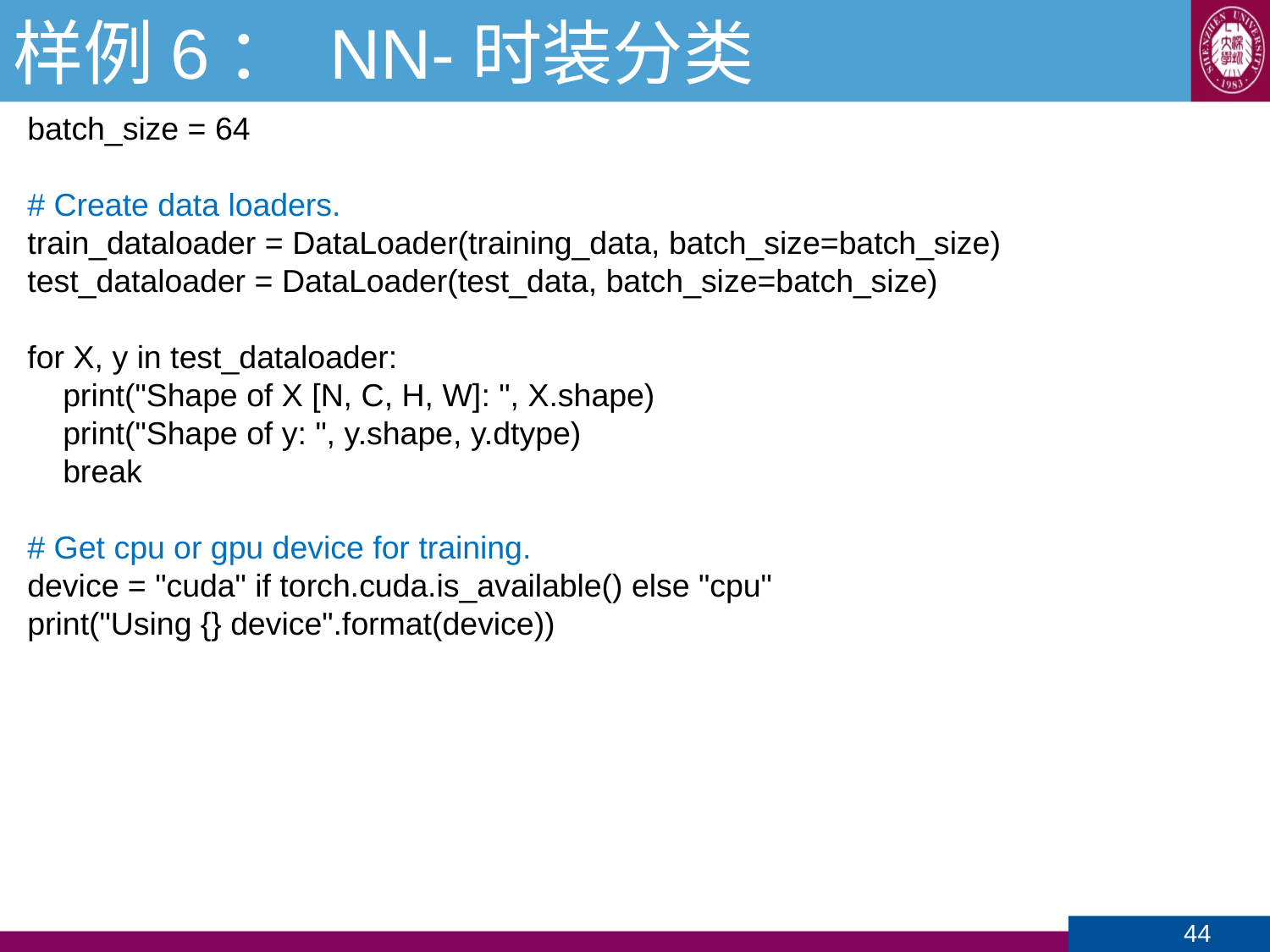

# 样例6： NN-时装分类
batch_size = 64

# Create data loaders.
train_dataloader = DataLoader(training_data, batch_size=batch_size)
test_dataloader = DataLoader(test_data, batch_size=batch_size)

for X, y in test_dataloader:
    print("Shape of X [N, C, H, W]: ", X.shape)
    print("Shape of y: ", y.shape, y.dtype)
    break

# Get cpu or gpu device for training.
device = "cuda" if torch.cuda.is_available() else "cpu"
print("Using {} device".format(device))

44